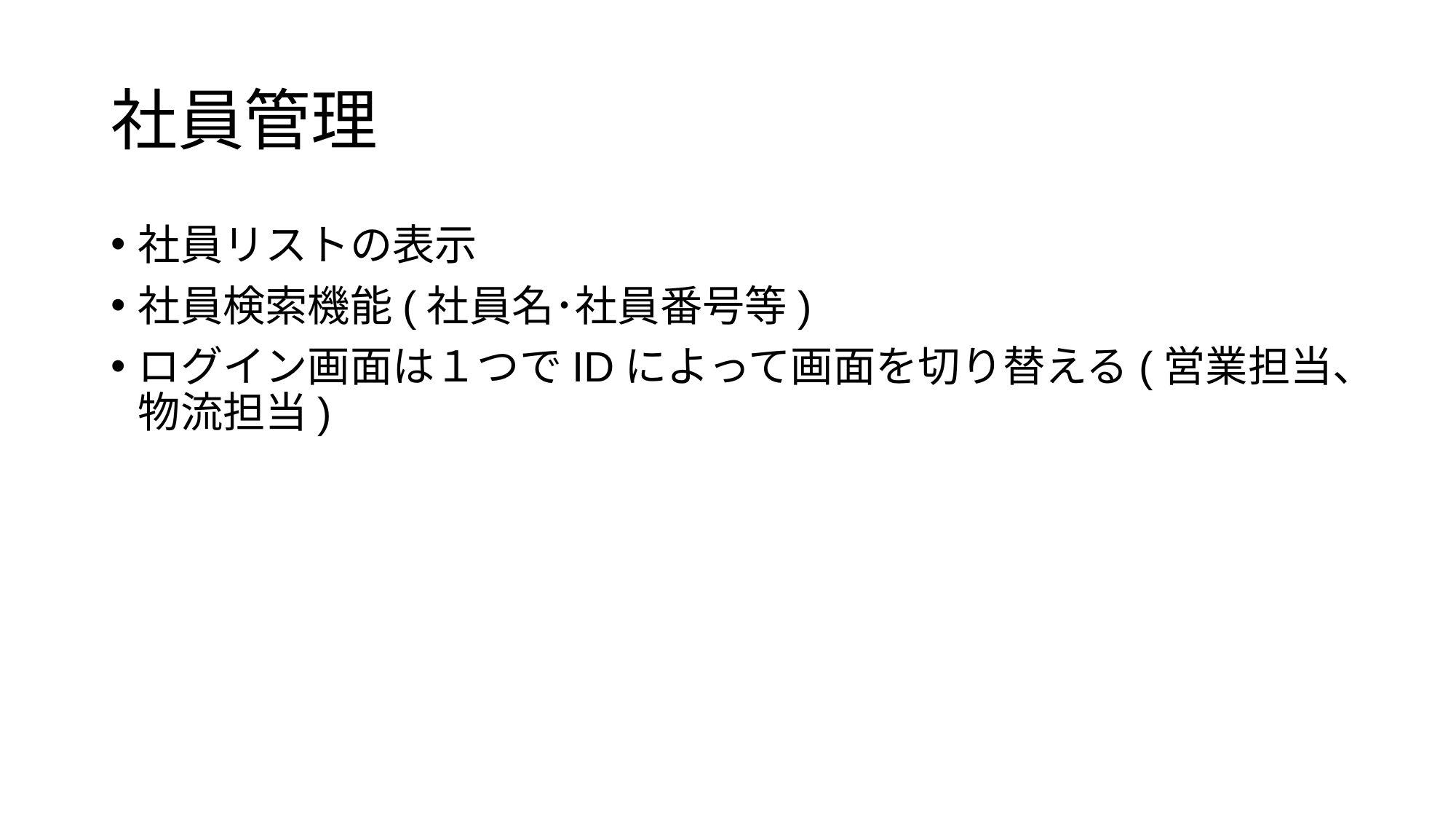

# 社員管理
社員リストの表示
社員検索機能(社員名･社員番号等)
ログイン画面は１つでIDによって画面を切り替える(営業担当、物流担当)